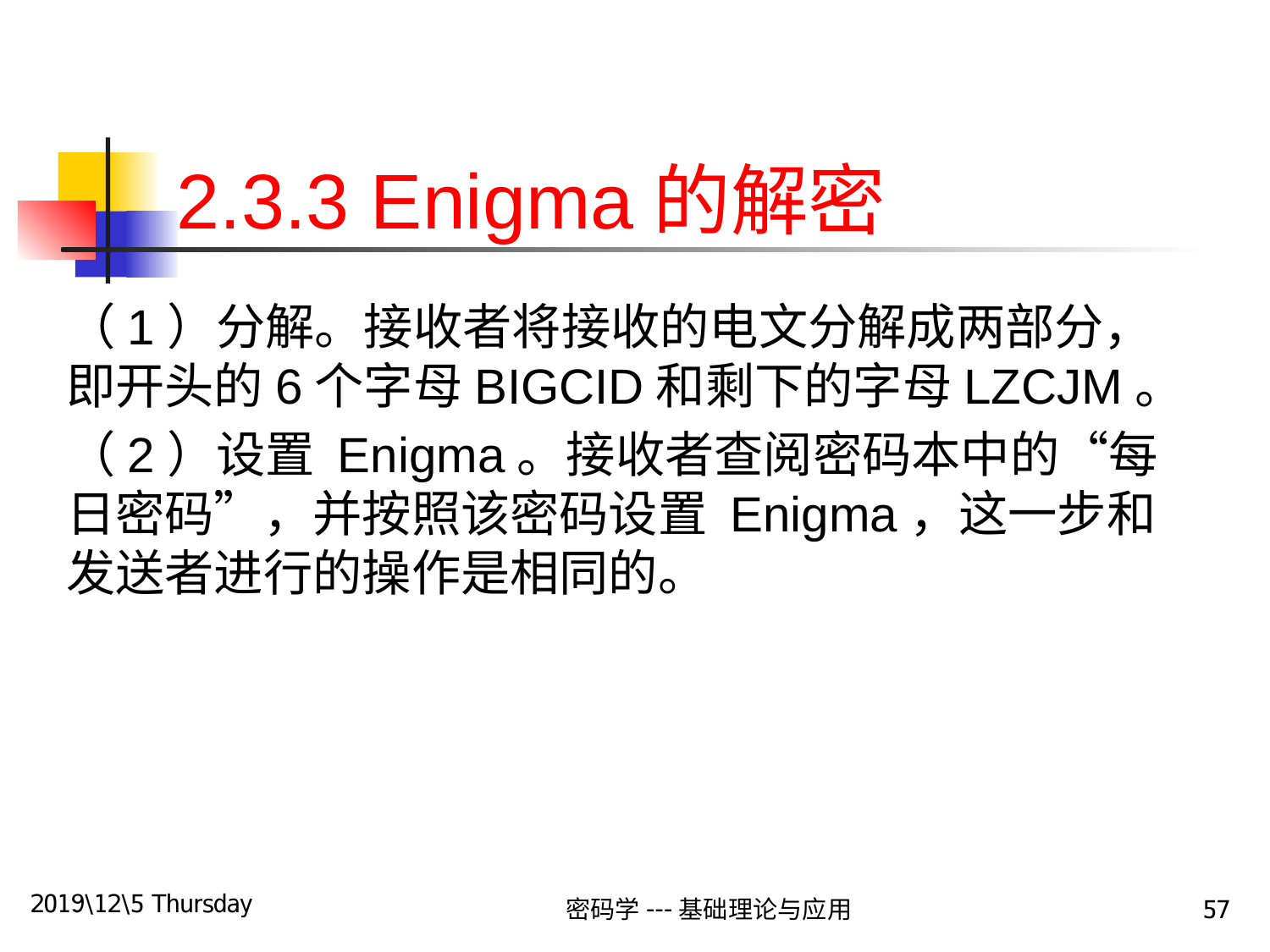

2.3.3 Enigma的解密
（1）分解。接收者将接收的电文分解成两部分，即开头的6个字母BIGCID和剩下的字母LZCJM。
（2）设置 Enigma。接收者查阅密码本中的“每日密码”，并按照该密码设置 Enigma，这一步和发送者进行的操作是相同的。

密码学---基础理论与应用
57
2019\12\5 Thursday